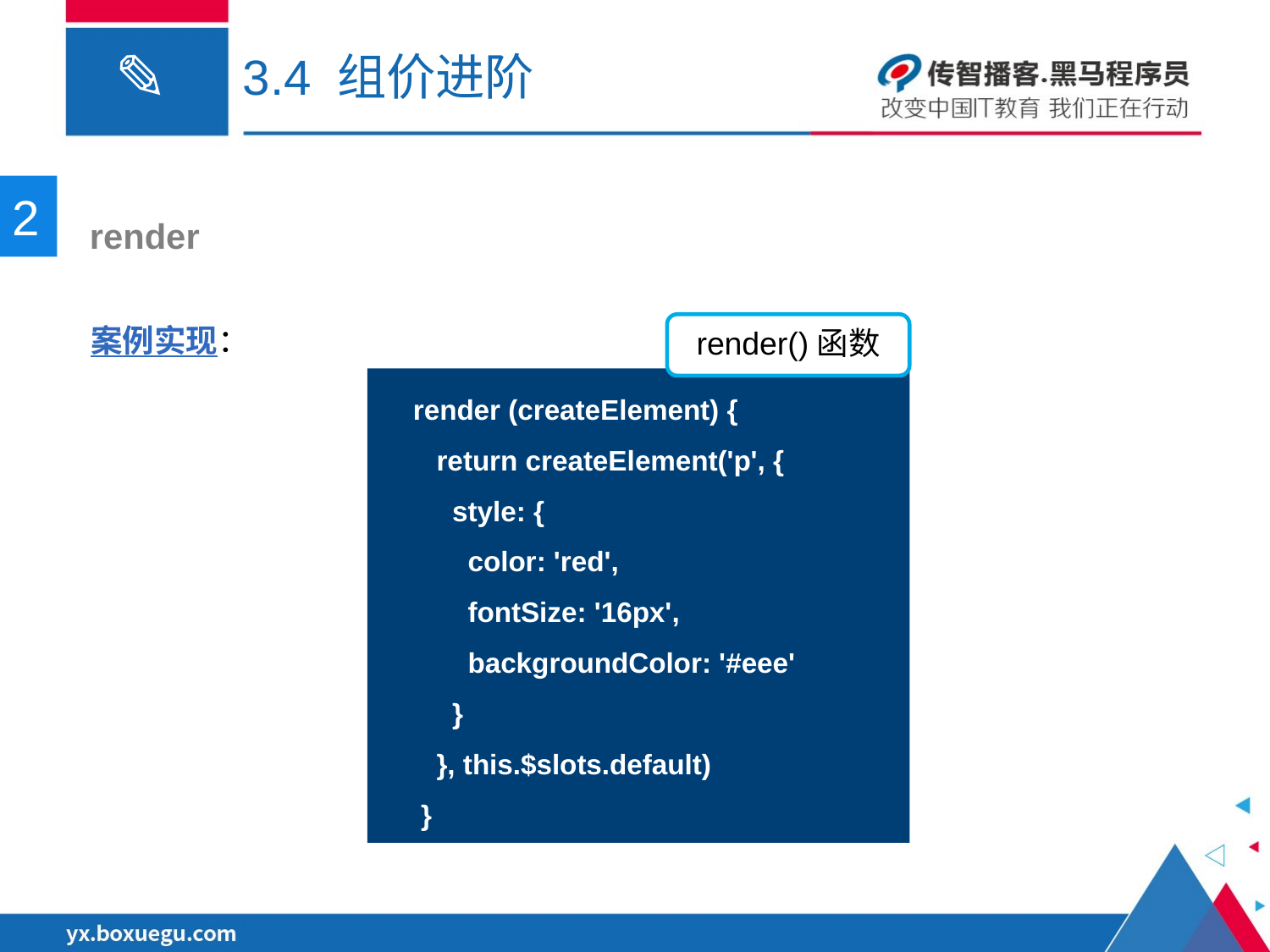

# 3.4 组价进阶

2
  render
案例实现：
render()函数

 render (createElement) {
    return createElement('p', {
      style: {
        color: 'red',
        fontSize: '16px',
        backgroundColor: '#eee'
      }
    }, this.$slots.default)
  }